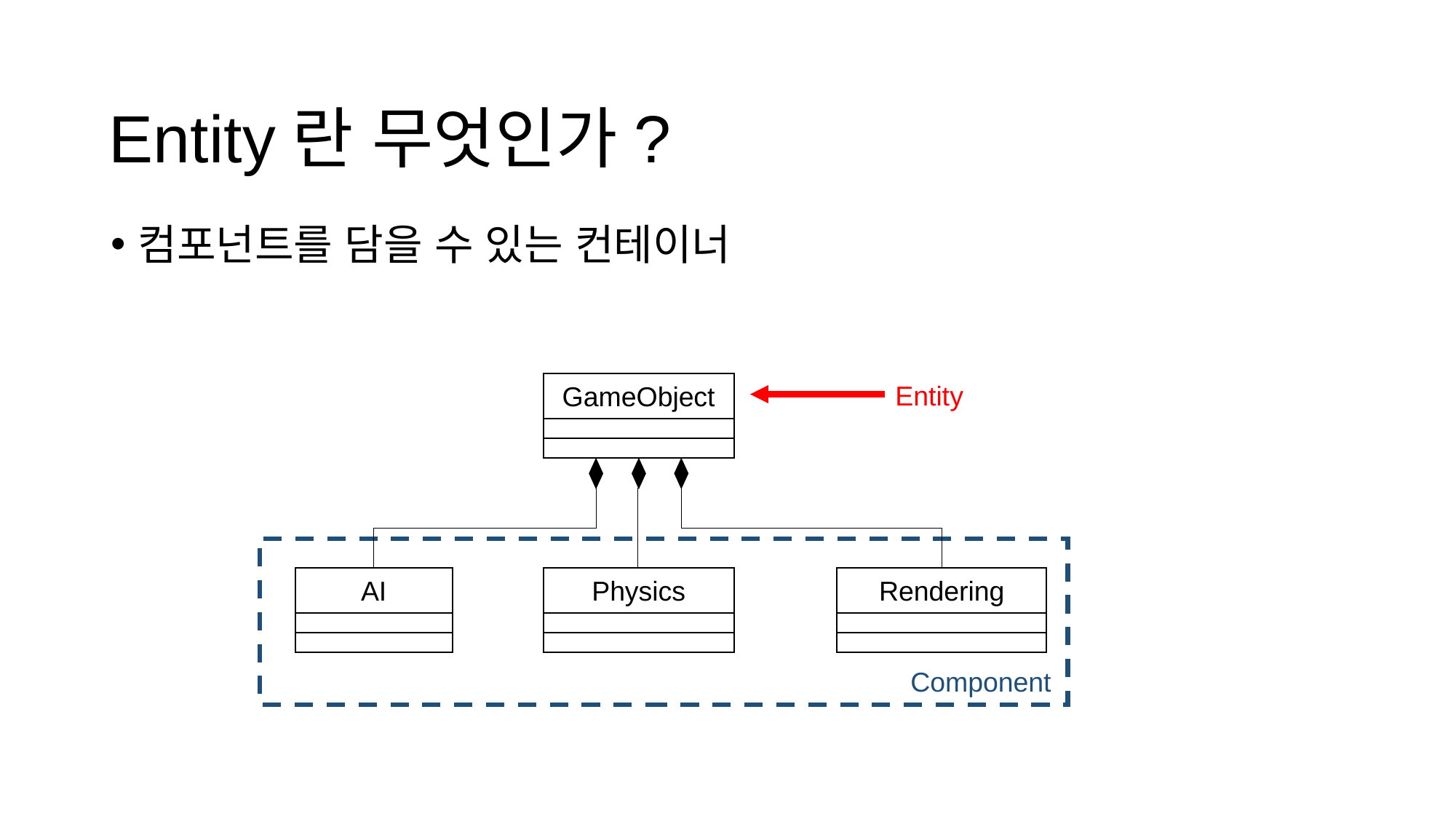

# Entity란 무엇인가?
컴포넌트를 담을 수 있는 컨테이너
GameObject
Entity

Rendering
Physics
AI

Component